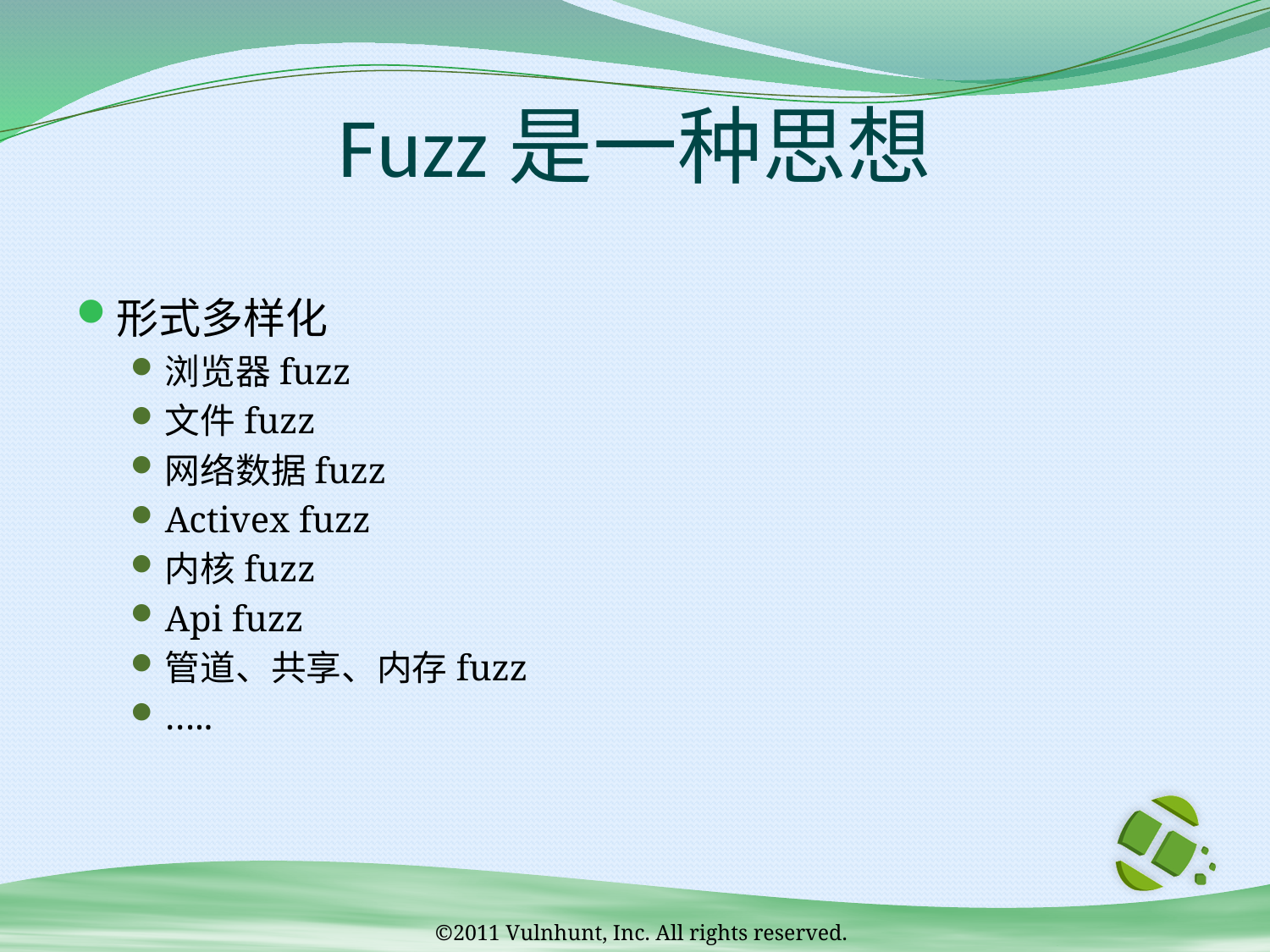

# Fuzz是一种思想

形式多样化
浏览器fuzz
文件fuzz
网络数据fuzz
Activex fuzz
内核fuzz
Api fuzz
管道、共享、内存fuzz
…..